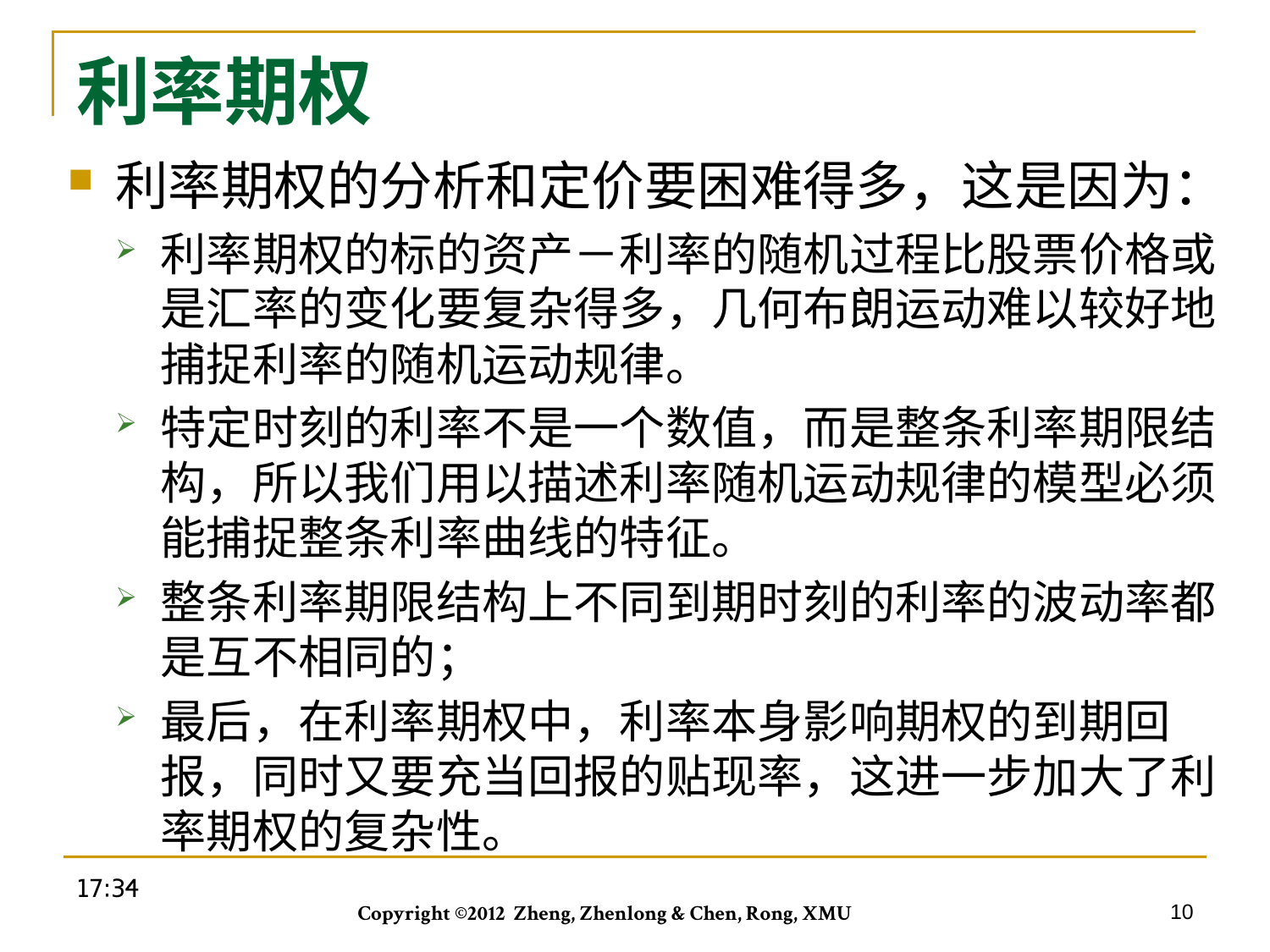

# 利率期权
利率期权的分析和定价要困难得多，这是因为：
利率期权的标的资产－利率的随机过程比股票价格或是汇率的变化要复杂得多，几何布朗运动难以较好地捕捉利率的随机运动规律。
特定时刻的利率不是一个数值，而是整条利率期限结构，所以我们用以描述利率随机运动规律的模型必须能捕捉整条利率曲线的特征。
整条利率期限结构上不同到期时刻的利率的波动率都是互不相同的；
最后，在利率期权中，利率本身影响期权的到期回报，同时又要充当回报的贴现率，这进一步加大了利率期权的复杂性。

17:34
10
Copyright ©2012  Zheng, Zhenlong & Chen, Rong, XMU